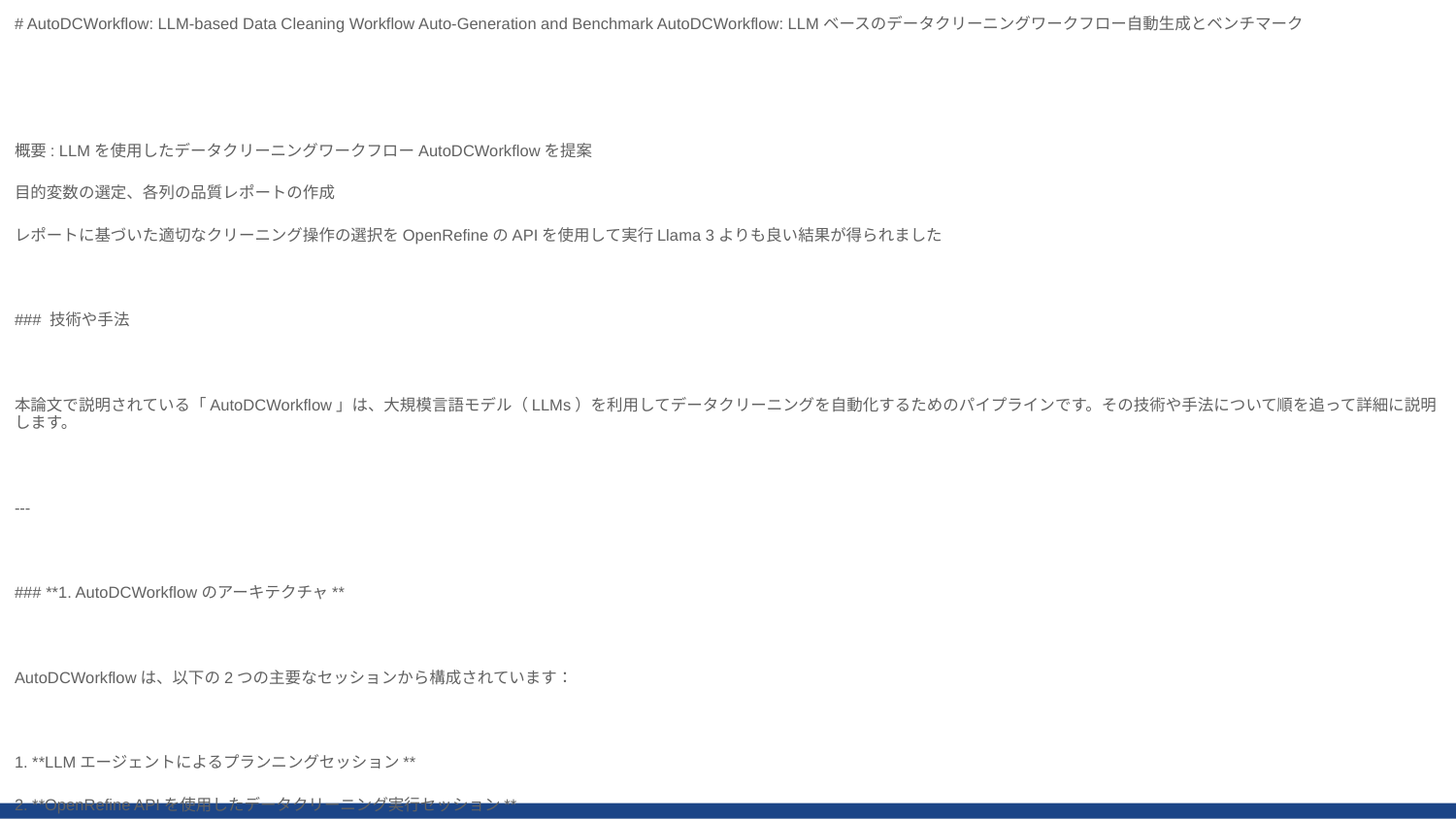

# AutoDCWorkflow: LLM-based Data Cleaning Workflow Auto-Generation and Benchmark AutoDCWorkflow: LLMベースのデータクリーニングワークフロー自動生成とベンチマーク

概要: LLMを使用したデータクリーニングワークフローAutoDCWorkflowを提案
目的変数の選定、各列の品質レポートの作成
レポートに基づいた適切なクリーニング操作の選択をOpenRefineのAPIを使用して実行Llama 3よりも良い結果が得られました

### 技術や手法

本論文で説明されている「AutoDCWorkflow」は、大規模言語モデル（LLMs）を利用してデータクリーニングを自動化するためのパイプラインです。その技術や手法について順を追って詳細に説明します。

---

### **1. AutoDCWorkflowのアーキテクチャ**

AutoDCWorkflowは、以下の2つの主要なセッションから構成されています：

1. **LLMエージェントによるプランニングセッション**
2. **OpenRefine APIを使用したデータクリーニング実行セッション**

LLMエージェントは、データクリーニングの計画と実行を自動化する役割を果たします。以下の3つの主要コンポーネントを段階的に実行します：

---

### **2. LLMエージェントによるプランニングセッション**

**(1) 対象列の選択**

- **目的**: クリーンアップの対象となる列を選定し、クリーニングの対象を絞ることで効率化を図る。
- **手法**:
    - テーブル情報（列名、最初の15セルの値など）と分析目的をLLMに入力。
    - LLMは分析目的に基づいて「対象列」を特定。
- **例**: Chicago Food Inspectionデータセットで「合格した施設名をリストする」という目的がある場合、`DBA_Name`列と`Results`列を対象列として選択。

**(2) 列品質の評価**

- **目的**: 対象列のデータ品質（正確性、関連性、完全性、簡潔性）を評価し、具体的な修正目標を設定する。
- **手法**:
    - 各列について以下の4つの品質基準を評価：
        - **正確性**: 明らかなエラーや矛盾がないか。
        - **関連性**: 目的達成に必要な列であるか。
        - **完全性**: 欠損値が少なく十分なサンプルがあるか。
        - **簡潔性**: 同じ概念が異なる表現で記載されていないか。
    - 各基準が満たされない場合、修正目標を生成。
- **例**: `DBA_Name`列で`Starbucks`と`Star Bucks`が混在する場合、簡潔性を改善するための「値の標準化」が目標になる。

**(3) 操作と引数の生成**

- **目的**: 修正目標に基づいて、適切なデータ操作とその引数を生成する。
- **手法**:
    - 操作プール（例: `upper`, `trim`, `mass_edit`, `regexr_transform`, `numeric`, `date`）から適切な操作をLLMが選択。
    - 一部の操作（`mass_edit`や`regexr_transform`）では、LLMが引数を自動生成する。
    - 修正目標に従い、各列について操作を段階的に適用。
- **例**:
    - `upper`: 文字列をすべて大文字に変換して形式を統一。
    - `mass_edit`: セマンティックに類似する値をグループ化し、標準化。

---

### **3. OpenRefine APIを使用したデータクリーニング**

LLMが生成したデータ操作は、OpenRefineのAPIを通じて実行されます。

1. 各操作は順次適用され、テーブルが段階的にクリーンアップされます。
2. 修正が完了した列は対象リストから削除。
3. 全ての列がクリーニングされるまで、このプロセスを繰り返します。

---

### **4. 提案されたベンチマーク**

研究では、LLMの性能を評価するためのデータクリーニングベンチマークを提案しています。

- **ベンチマークデータセット**: 4つのデータセット（Menu, Dish, Chicago Food Inspection, PPP Loan Data）。
- **目的**: データクリーニングの難易度に応じた多様な目的を設定。
- **評価基準**:
    - **目的回答次元**: クリーンアップされたデータから正しい回答が得られるか。
    - **列値次元**: LLM生成のデータと人間の作成したデータがどれだけ一致するか。
    - **ワークフロー次元**: 生成されたデータ操作が適切かどうか。

---

### 実験結果

1. **LLMモデルの比較**
- Llama 3.1が他のモデル（Mistral, Gemma 2）よりも高いパフォーマンスを示しました。
    - **目的回答次元**: 精度（0.6153）、再現率（0.6227）、F1スコア（0.6105）。
    - **列値次元**: 最も高い平均一致率（0.8460）を達成。
    - **ワークフロー次元**: 適切かつ効率的なワークフローを生成。
1. **ケーススタディ**
- Chicago Food Inspectionデータセットでは、Llama 3.1がエラー修正の精度と効率性で最も優れていました。
    - 他のモデルより少ない操作で、同等またはそれ以上の品質を達成。
1. **全体の結論**
- AutoDCWorkflowは、目的達成に必要なデータクリーニング操作を効率的に生成できることを実証。
- モデルの改善余地として、列間の依存関係や複雑なデータエラーへの対応が挙げられる。